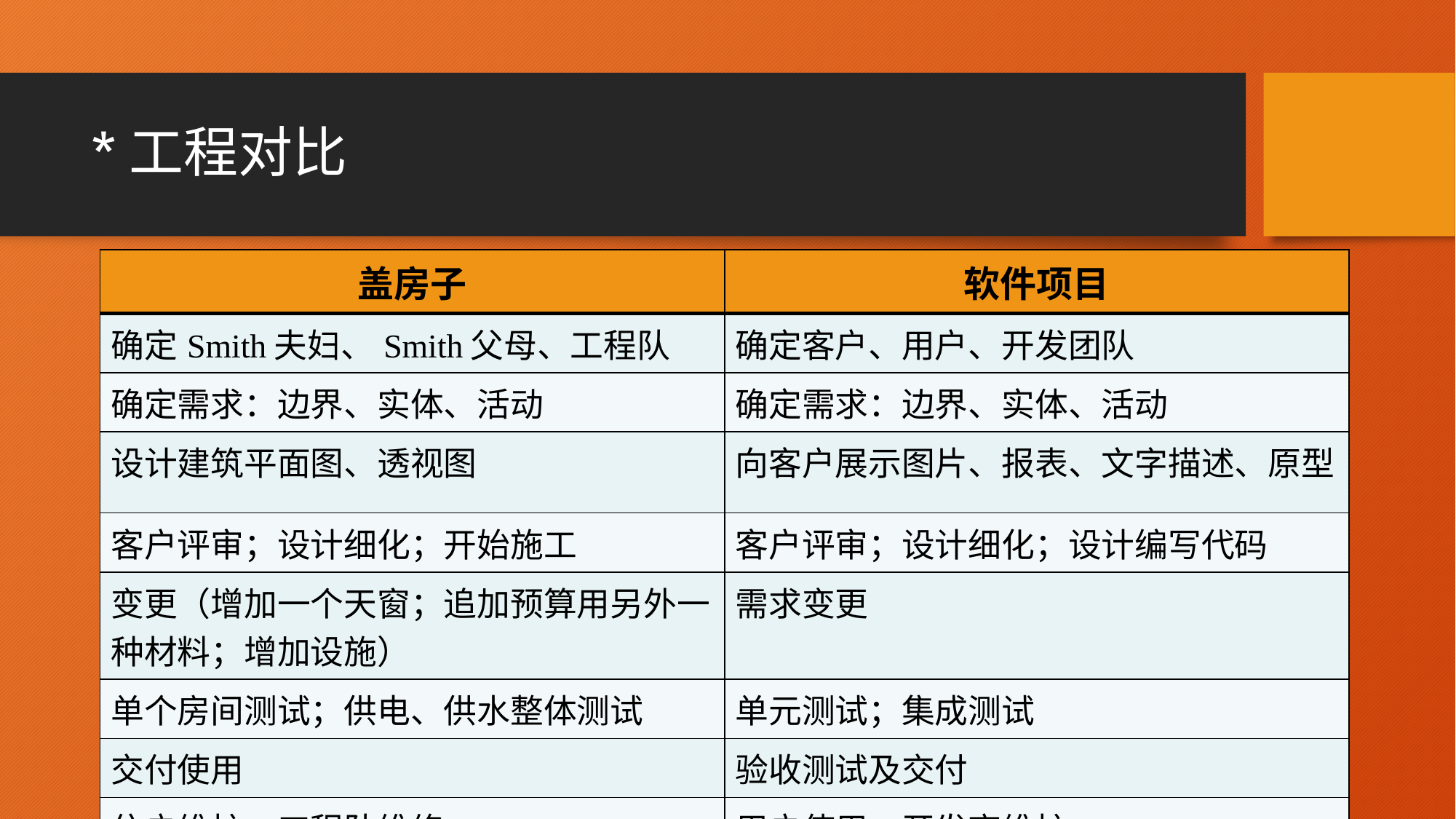

# *工程对比
| 盖房子 | 软件项目 |
| --- | --- |
| 确定Smith夫妇、Smith父母、工程队 | 确定客户、用户、开发团队 |
| 确定需求：边界、实体、活动 | 确定需求：边界、实体、活动 |
| 设计建筑平面图、透视图 | 向客户展示图片、报表、文字描述、原型 |
| 客户评审；设计细化；开始施工 | 客户评审；设计细化；设计编写代码 |
| 变更（增加一个天窗；追加预算用另外一种材料；增加设施） | 需求变更 |
| 单个房间测试；供电、供水整体测试 | 单元测试；集成测试 |
| 交付使用 | 验收测试及交付 |
| 住户维护；工程队维修 | 用户使用；开发商维护 |